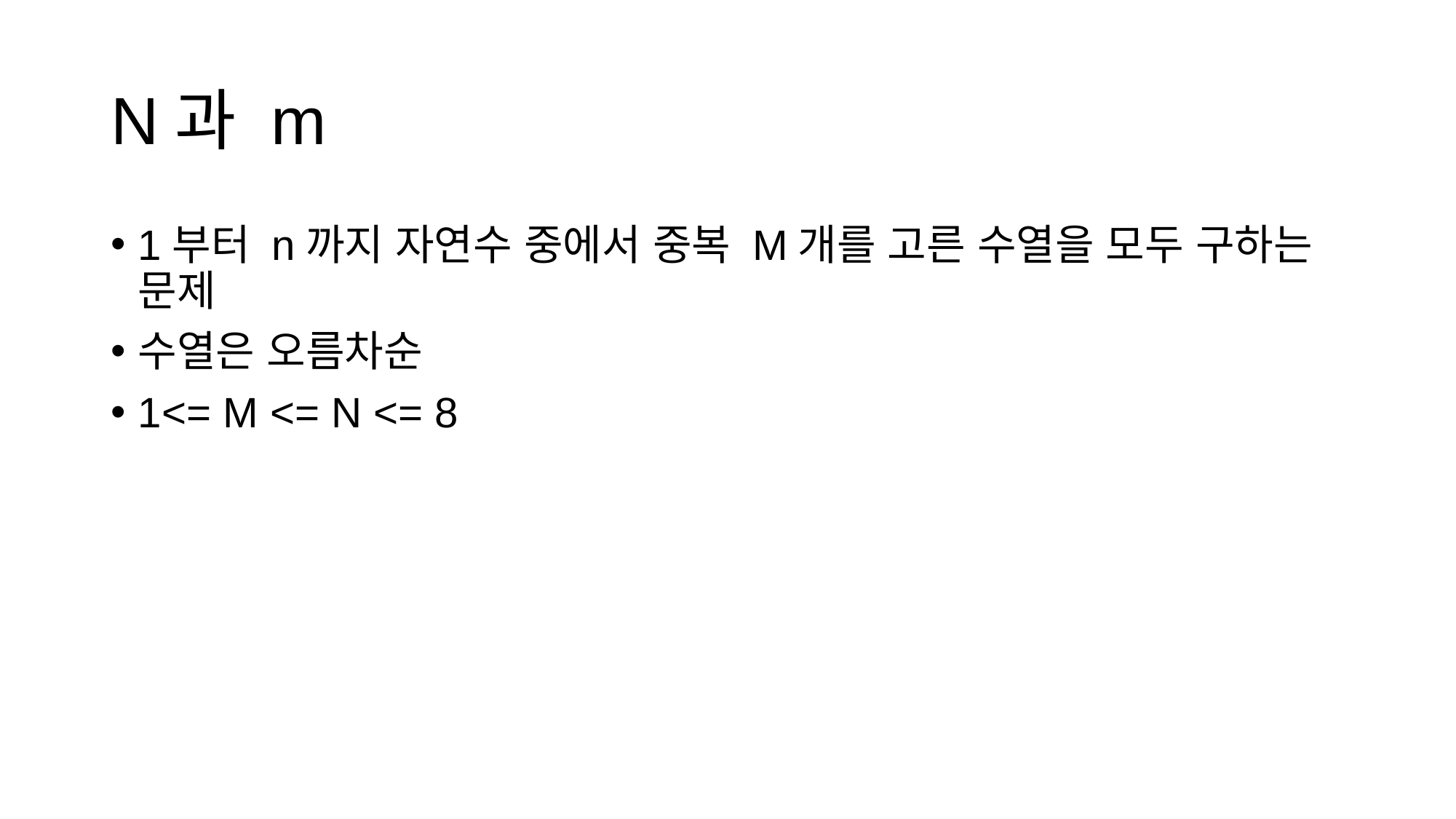

# N과 m
1부터 n까지 자연수 중에서 중복 M개를 고른 수열을 모두 구하는 문제
수열은 오름차순
1<= M <= N <= 8